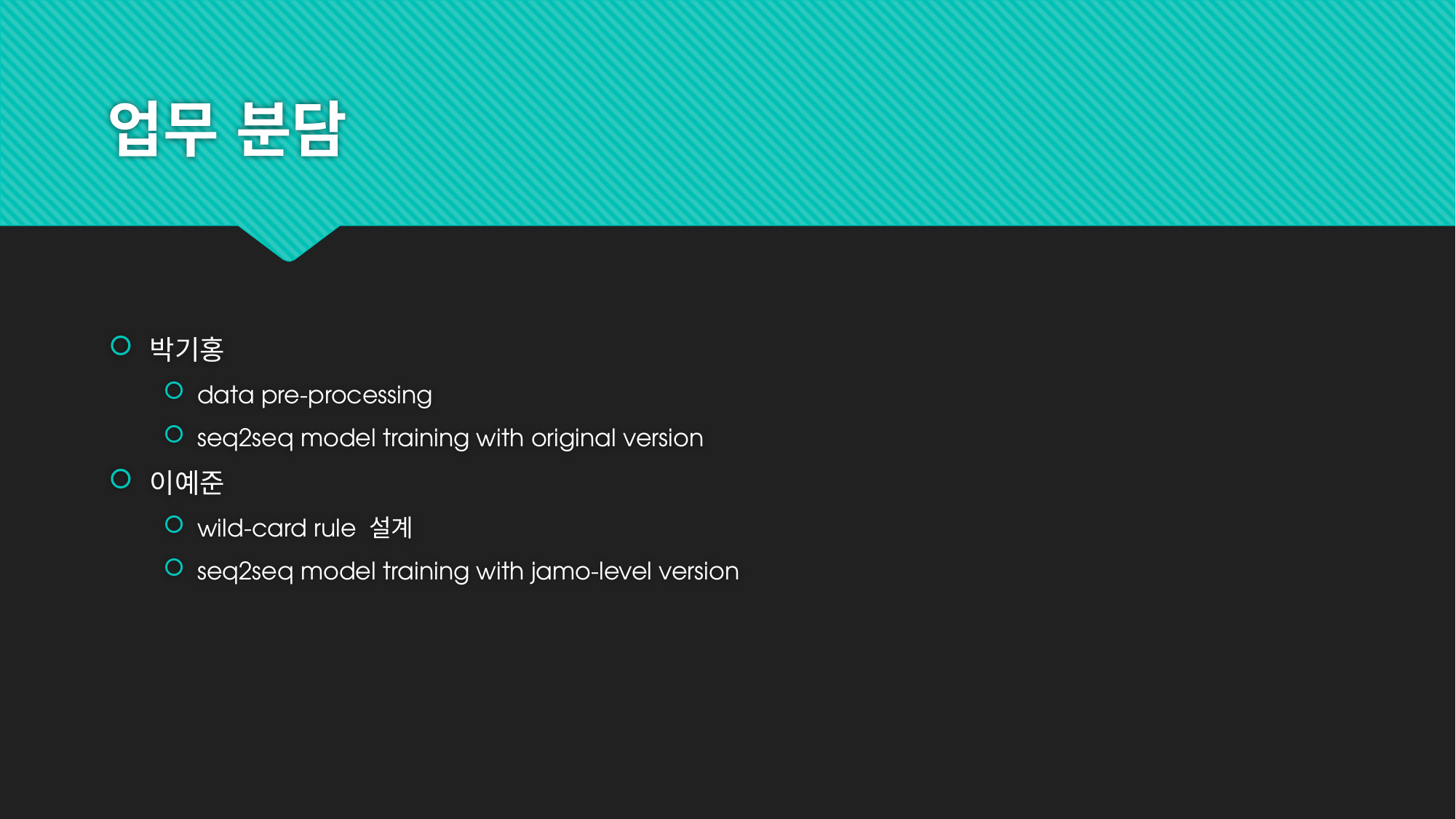

# 업무 분담
박기홍
data pre-processing
seq2seq model training with original version
이예준
wild-card rule 설계
seq2seq model training with jamo-level version